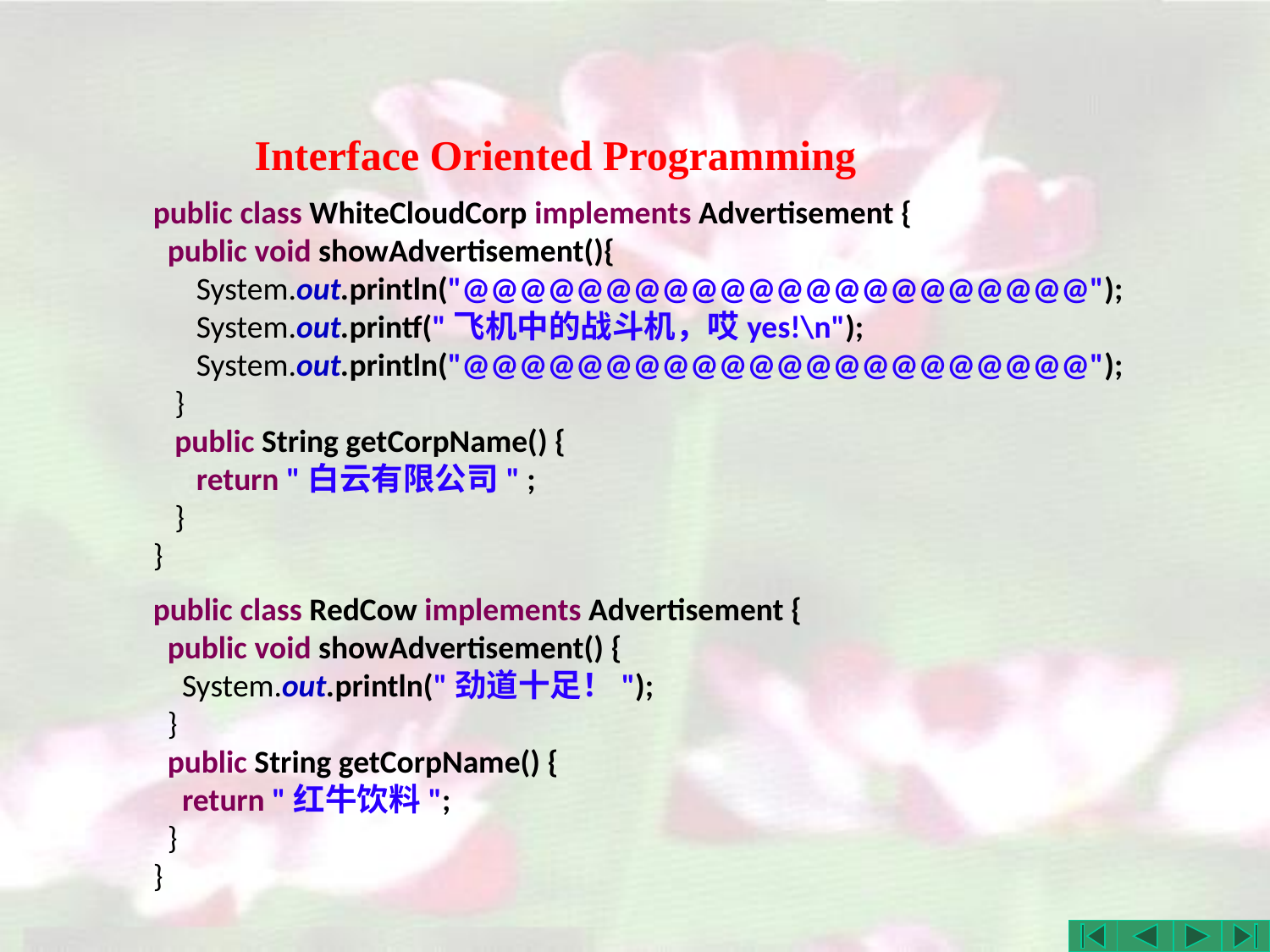

# Interface Oriented Programming
public class WhiteCloudCorp implements Advertisement {
  public void showAdvertisement(){
      System.out.println("@@@@@@@@@@@@@@@@@@@@@@");
      System.out.printf("飞机中的战斗机，哎yes!\n");
      System.out.println("@@@@@@@@@@@@@@@@@@@@@@");
   }
   public String getCorpName() {
      return "白云有限公司" ;
   }
}
public class RedCow implements Advertisement {
  public void showAdvertisement() {
    System.out.println("劲道十足！");
  }
  public String getCorpName() {
    return "红牛饮料";
  }
}